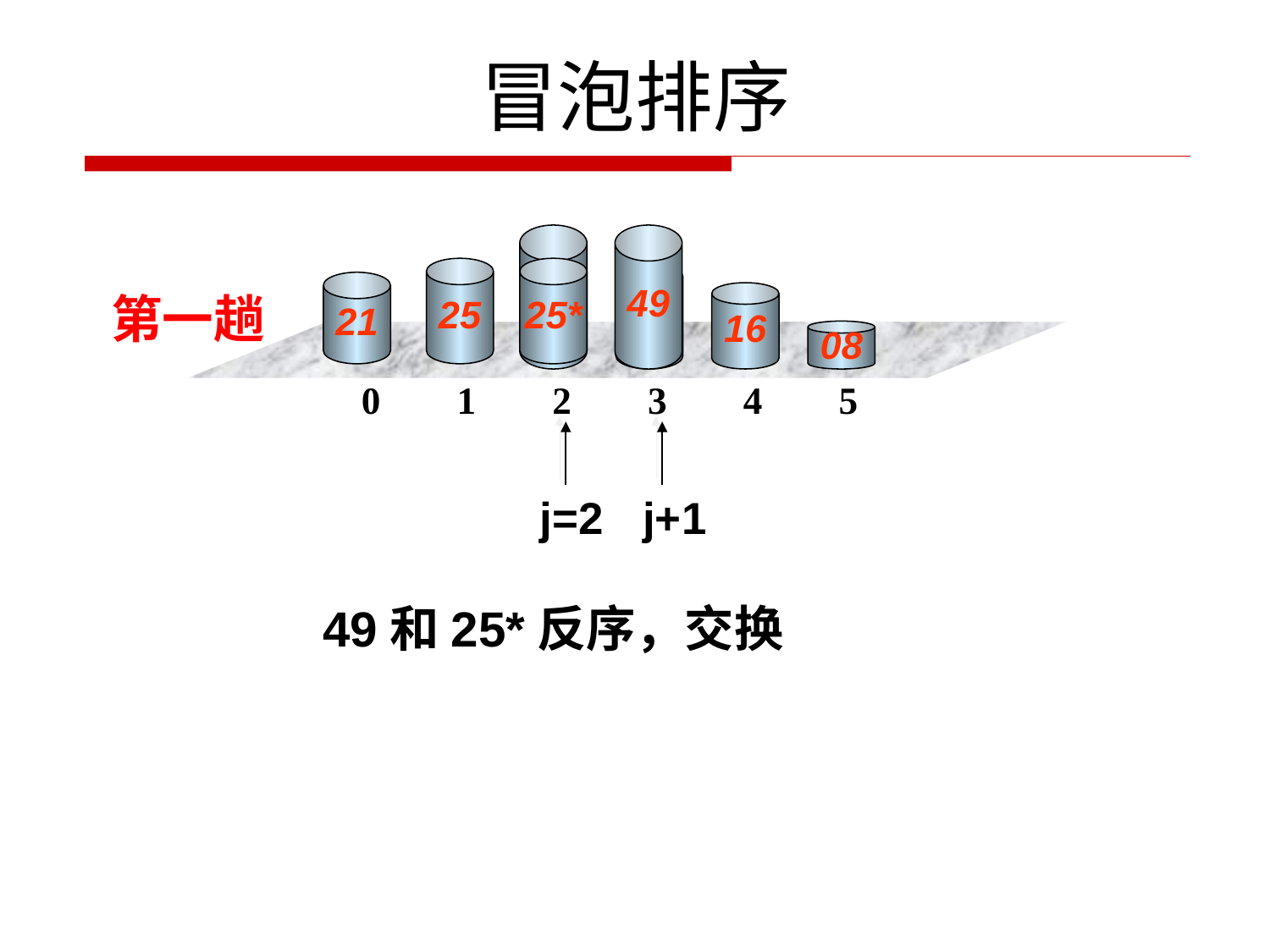

冒泡排序

49
49
25
25*
25*
21
16
第一趟

08
0        1        2        3        4        5
j=2
j+1
49和25*反序，交换